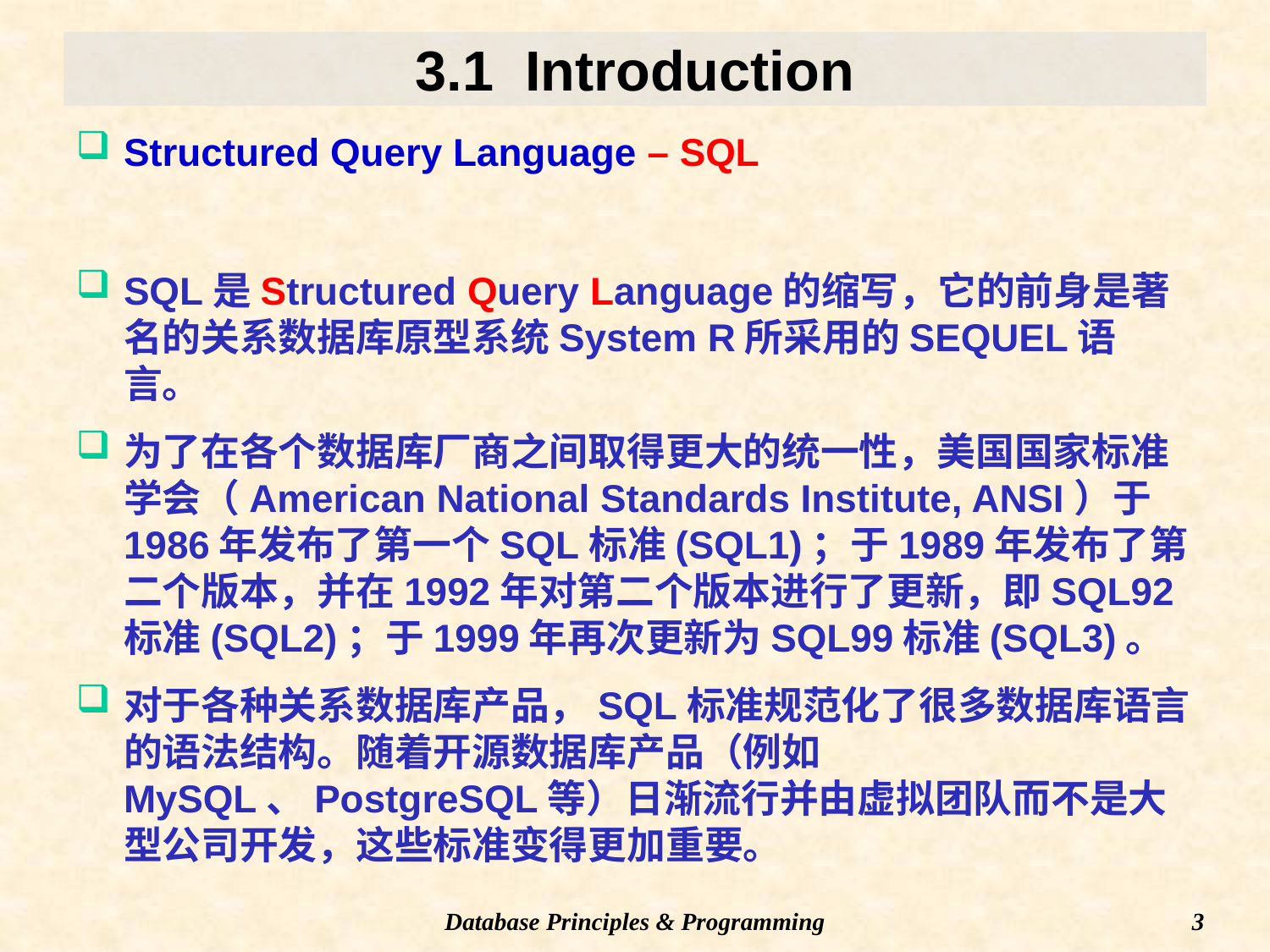

# 3.1  Introduction
Structured Query Language – SQL

SQL是Structured Query Language的缩写，它的前身是著名的关系数据库原型系统System R所采用的SEQUEL语言。
为了在各个数据库厂商之间取得更大的统一性，美国国家标准学会（American National Standards Institute, ANSI）于1986年发布了第一个SQL标准(SQL1)；于1989年发布了第二个版本，并在1992年对第二个版本进行了更新，即SQL92标准(SQL2)；于1999年再次更新为SQL99标准(SQL3)。
对于各种关系数据库产品，SQL标准规范化了很多数据库语言的语法结构。随着开源数据库产品（例如MySQL、PostgreSQL等）日渐流行并由虚拟团队而不是大型公司开发，这些标准变得更加重要。

Database Principles & Programming
3